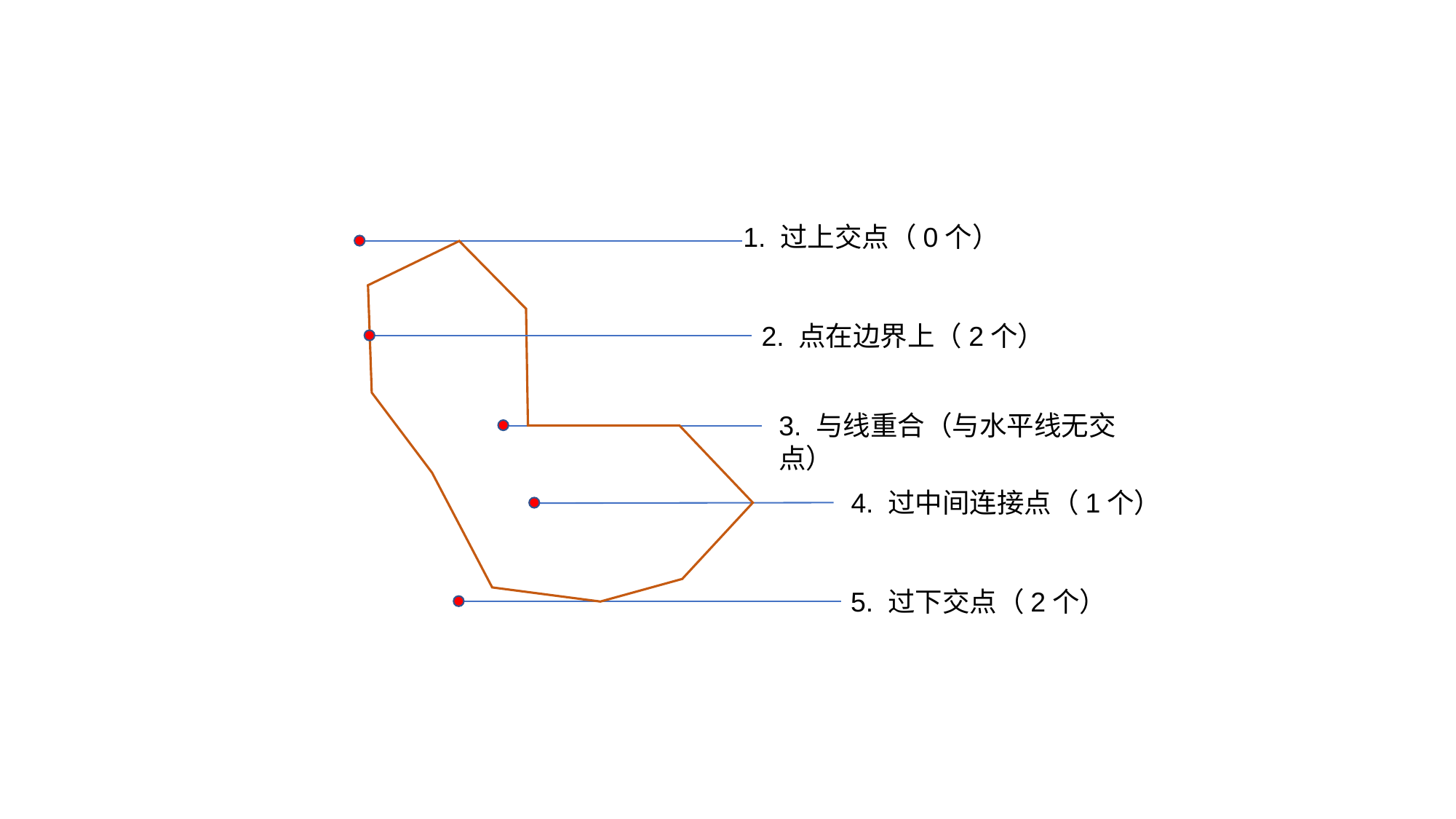

1. 过上交点（0个）

2. 点在边界上（2个）

3. 与线重合（与水平线无交点）

4. 过中间连接点（1个）

5. 过下交点（2个）